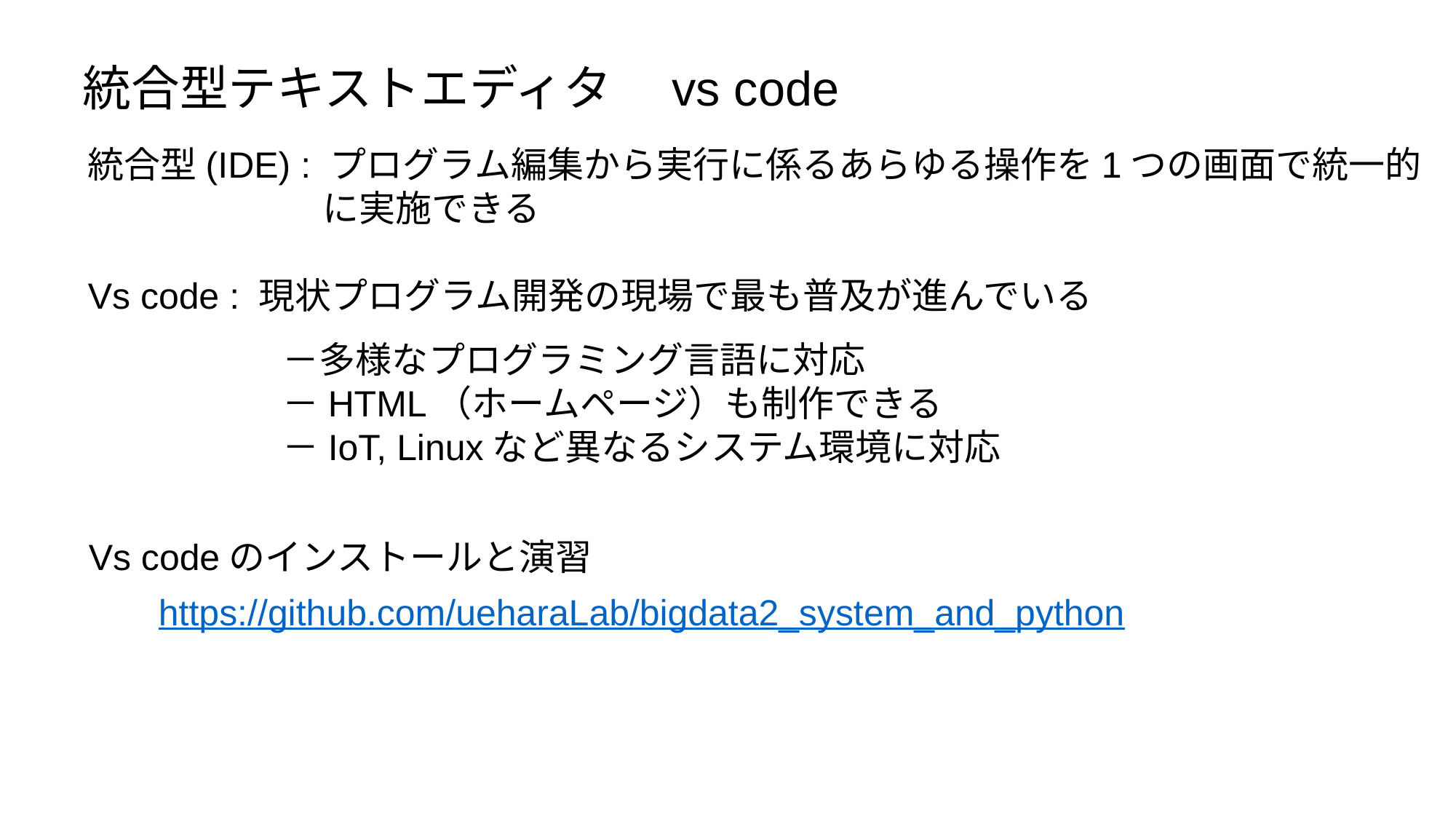

統合型テキストエディタ　vs code
統合型(IDE) : プログラム編集から実行に係るあらゆる操作を1つの画面で統一的
　　　　　　  に実施できる

Vs code : 現状プログラム開発の現場で最も普及が進んでいる
－多様なプログラミング言語に対応
－HTML（ホームページ）も制作できる
－IoT, Linuxなど異なるシステム環境に対応
Vs codeのインストールと演習
https://github.com/ueharaLab/bigdata2_system_and_python